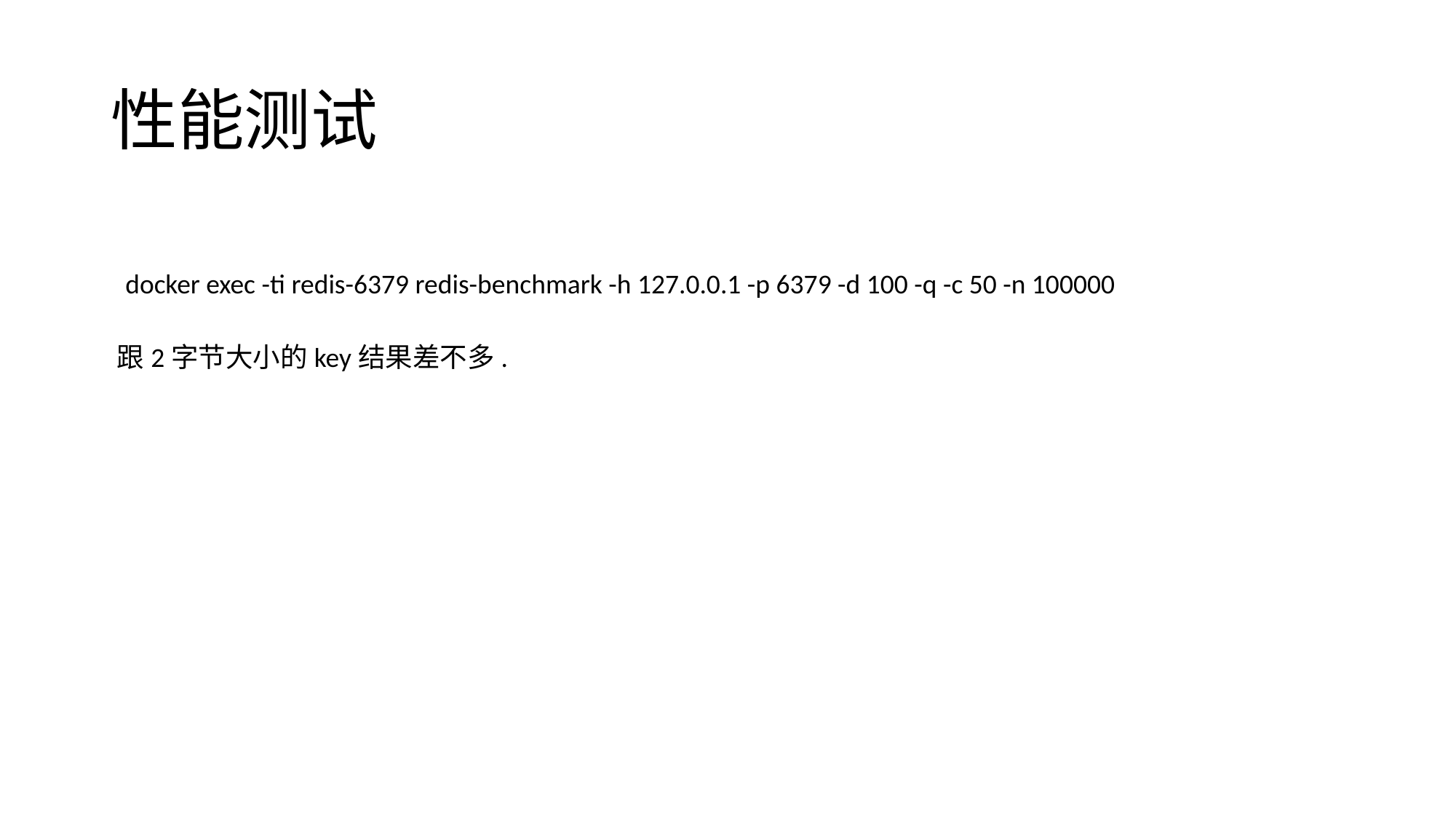

# 性能测试
docker exec -ti redis-6379 redis-benchmark -h 127.0.0.1 -p 6379 -d 100 -q -c 50 -n 100000
跟2字节大小的key结果差不多.